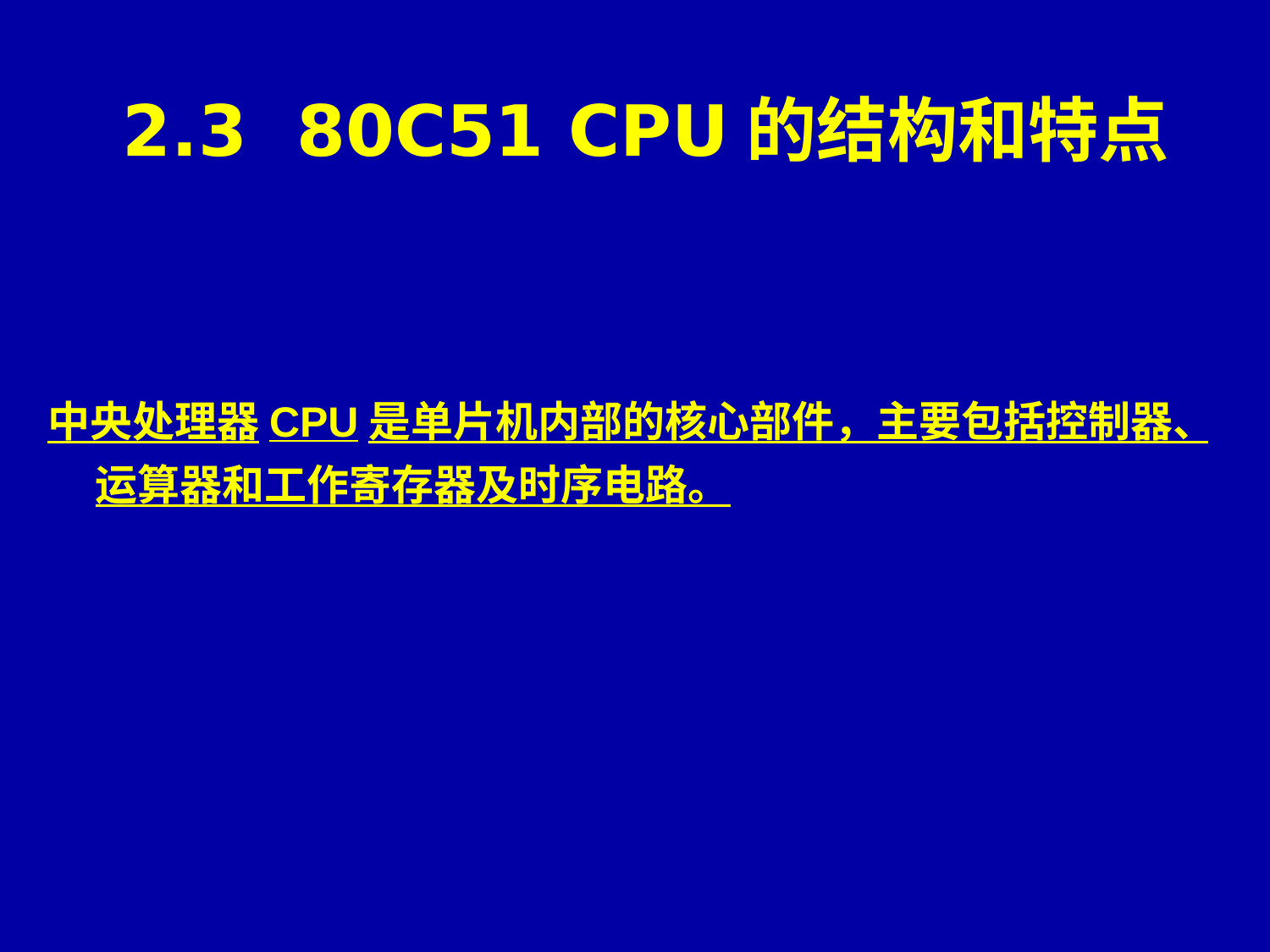

# 2.3  80C51 CPU的结构和特点
中央处理器CPU是单片机内部的核心部件，主要包括控制器、运算器和工作寄存器及时序电路。